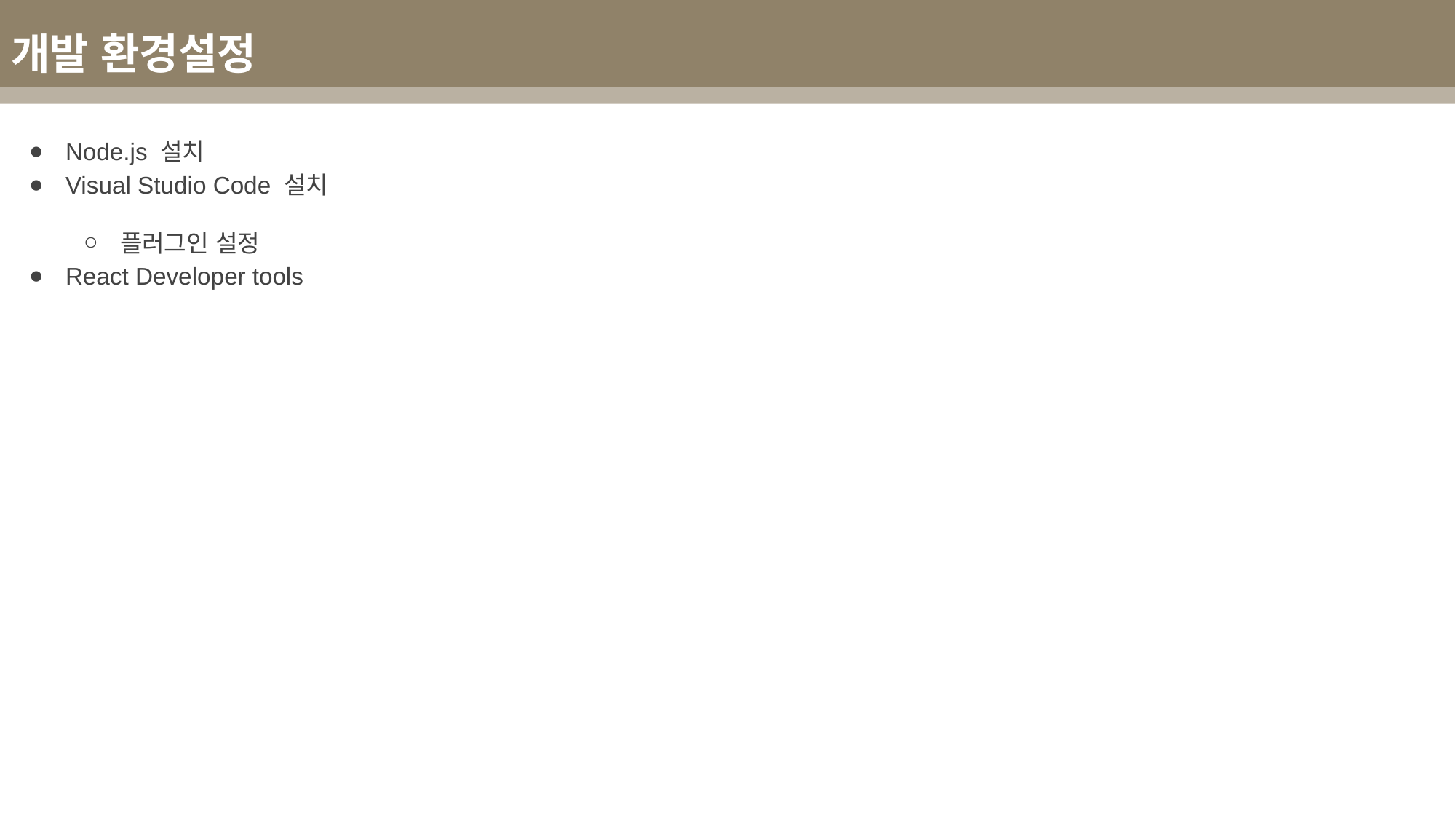

개발 환경설정
Node.js 설치
Visual Studio Code 설치
플러그인 설정
React Developer tools